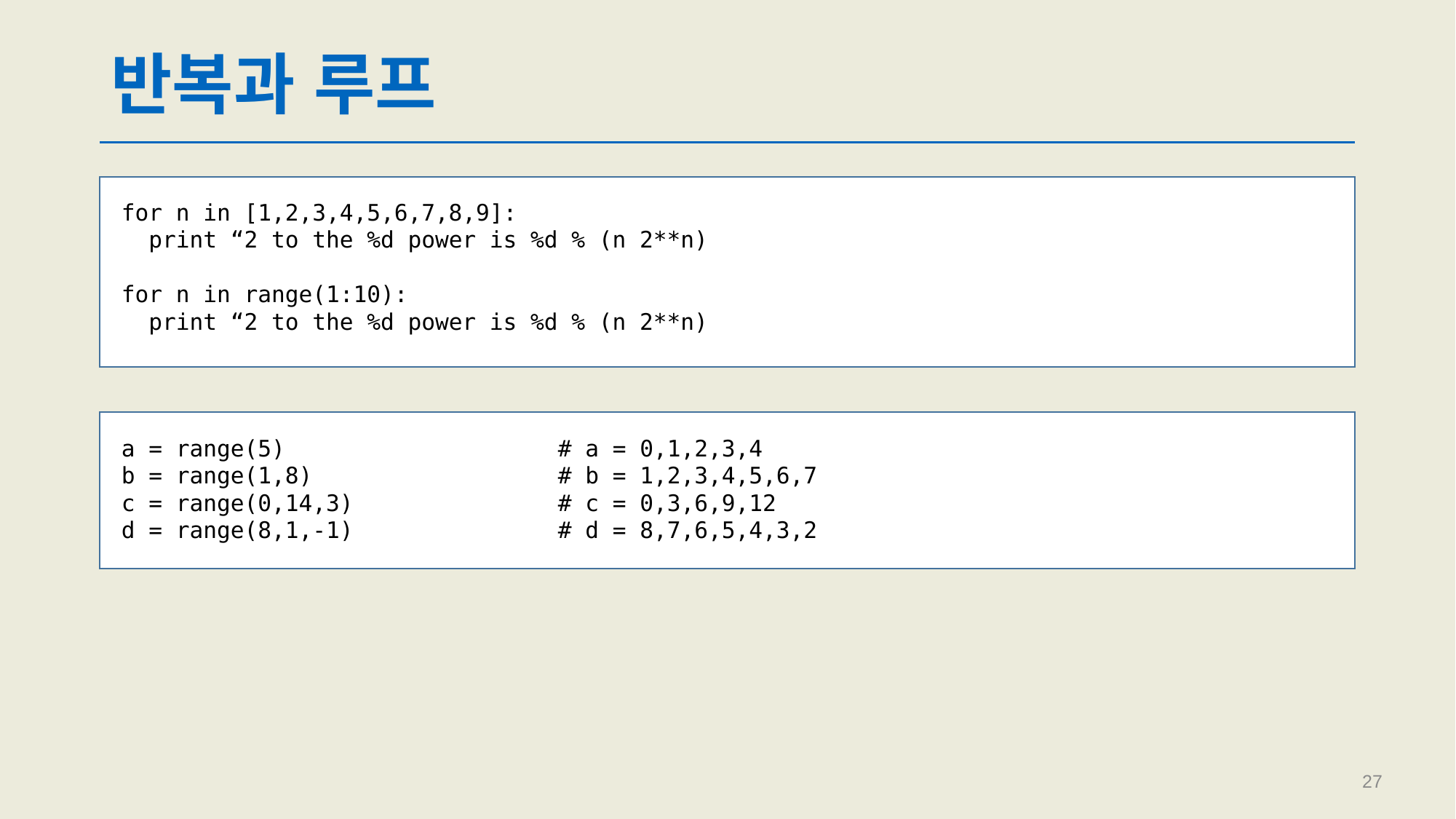

# 반복과 루프
for n in [1,2,3,4,5,6,7,8,9]:
  print “2 to the %d power is %d % (n 2**n)

for n in range(1:10):
  print “2 to the %d power is %d % (n 2**n)

a = range(5)			# a = 0,1,2,3,4
b = range(1,8)			# b = 1,2,3,4,5,6,7
c = range(0,14,3)		# c = 0,3,6,9,12
d = range(8,1,-1)		# d = 8,7,6,5,4,3,2
27